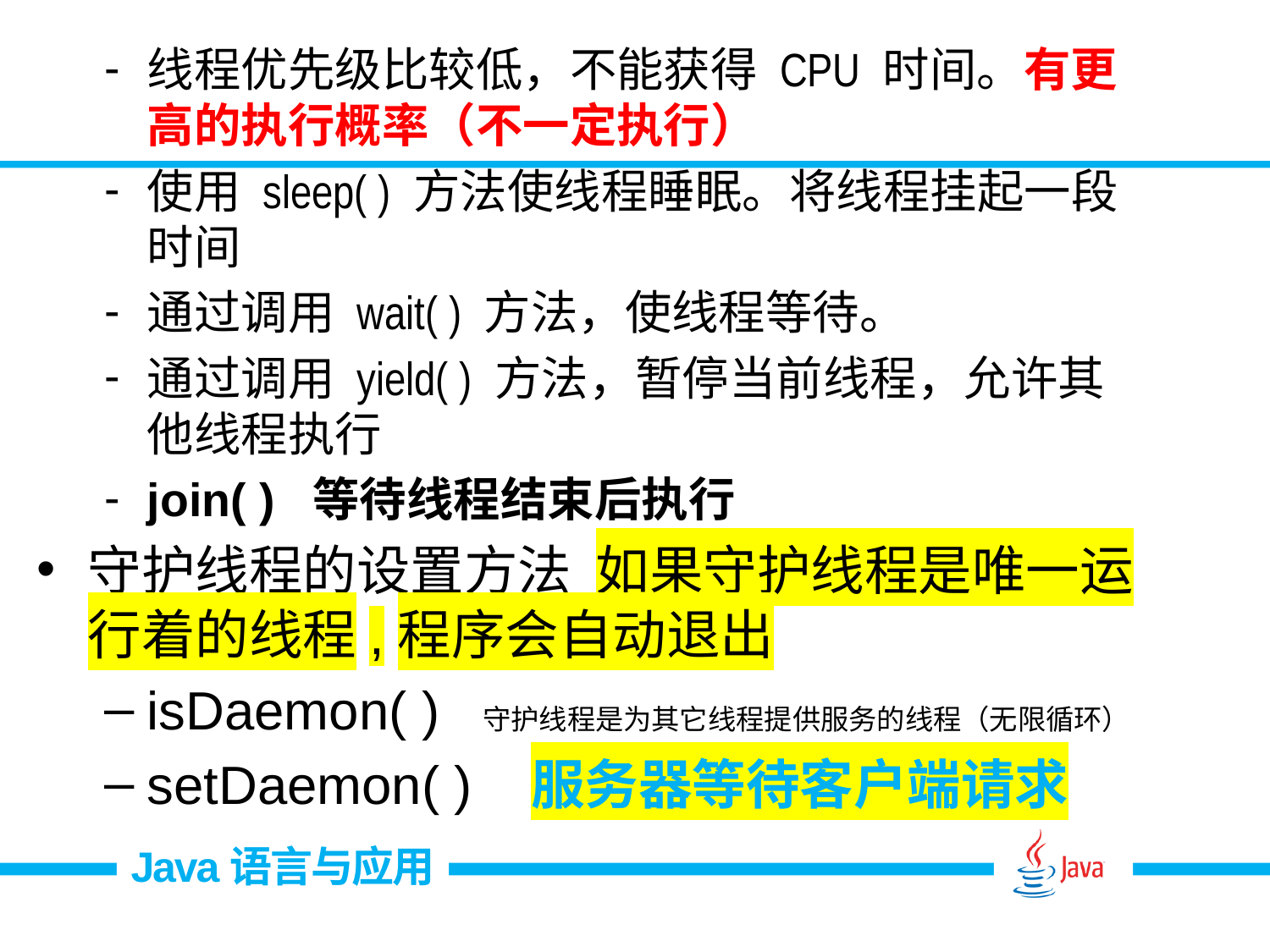

线程优先级比较低，不能获得 CPU 时间。有更高的执行概率（不一定执行）
使用 sleep( ) 方法使线程睡眠。将线程挂起一段时间
通过调用 wait( ) 方法，使线程等待。
通过调用 yield( ) 方法，暂停当前线程，允许其他线程执行
join( )  等待线程结束后执行
守护线程的设置方法  如果守护线程是唯一运行着的线程,程序会自动退出
isDaemon( )  守护线程是为其它线程提供服务的线程（无限循环）
setDaemon( )   服务器等待客户端请求